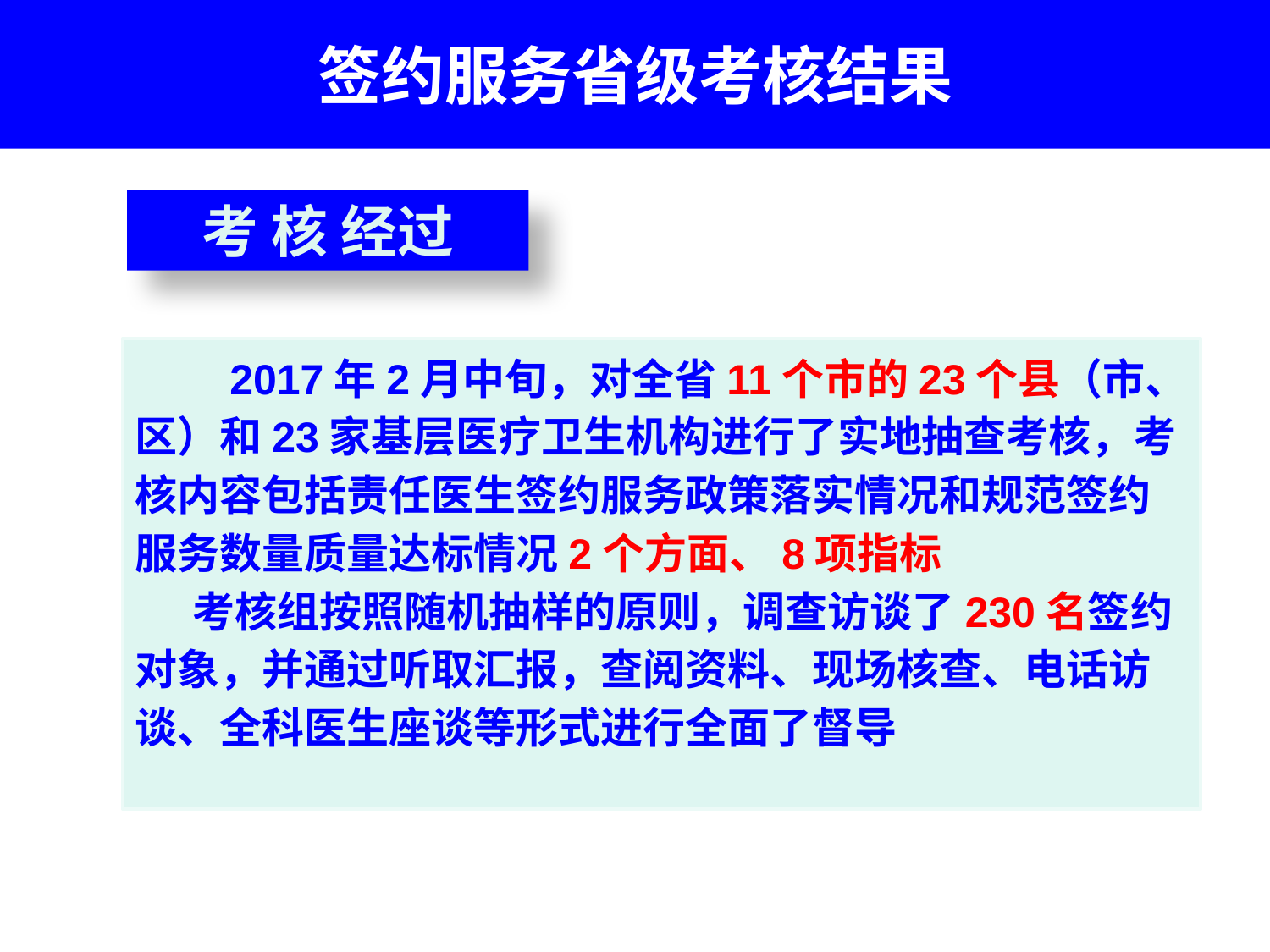

签约服务省级考核结果
考 核 经过
        2017年2月中旬，对全省11个市的23个县（市、区）和23家基层医疗卫生机构进行了实地抽查考核，考核内容包括责任医生签约服务政策落实情况和规范签约服务数量质量达标情况2个方面、8项指标
     考核组按照随机抽样的原则，调查访谈了230名签约对象，并通过听取汇报，查阅资料、现场核查、电话访谈、全科医生座谈等形式进行全面了督导